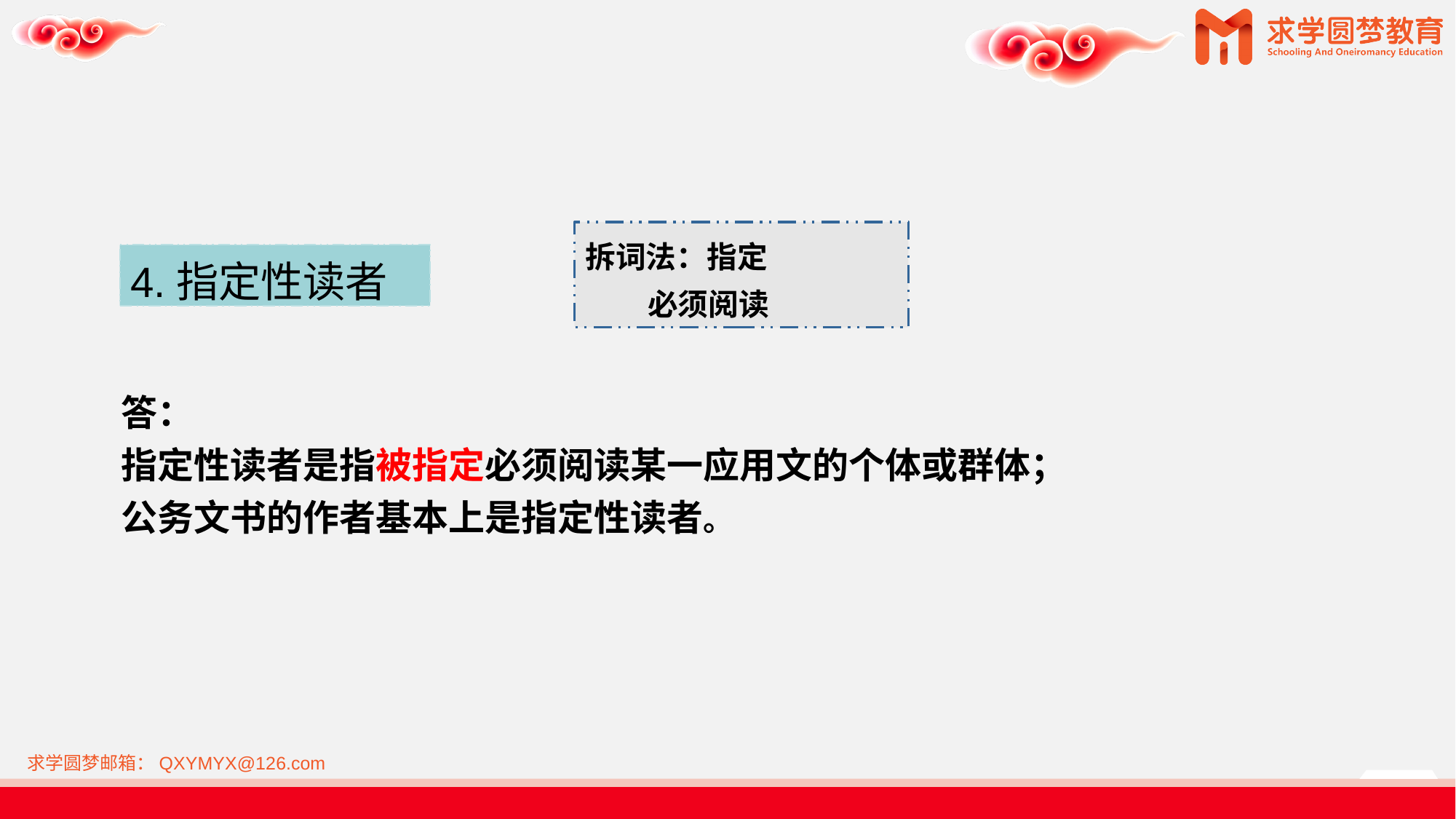

拆词法：指定
        必须阅读
4.指定性读者
答：
指定性读者是指被指定必须阅读某一应用文的个体或群体；
公务文书的作者基本上是指定性读者。